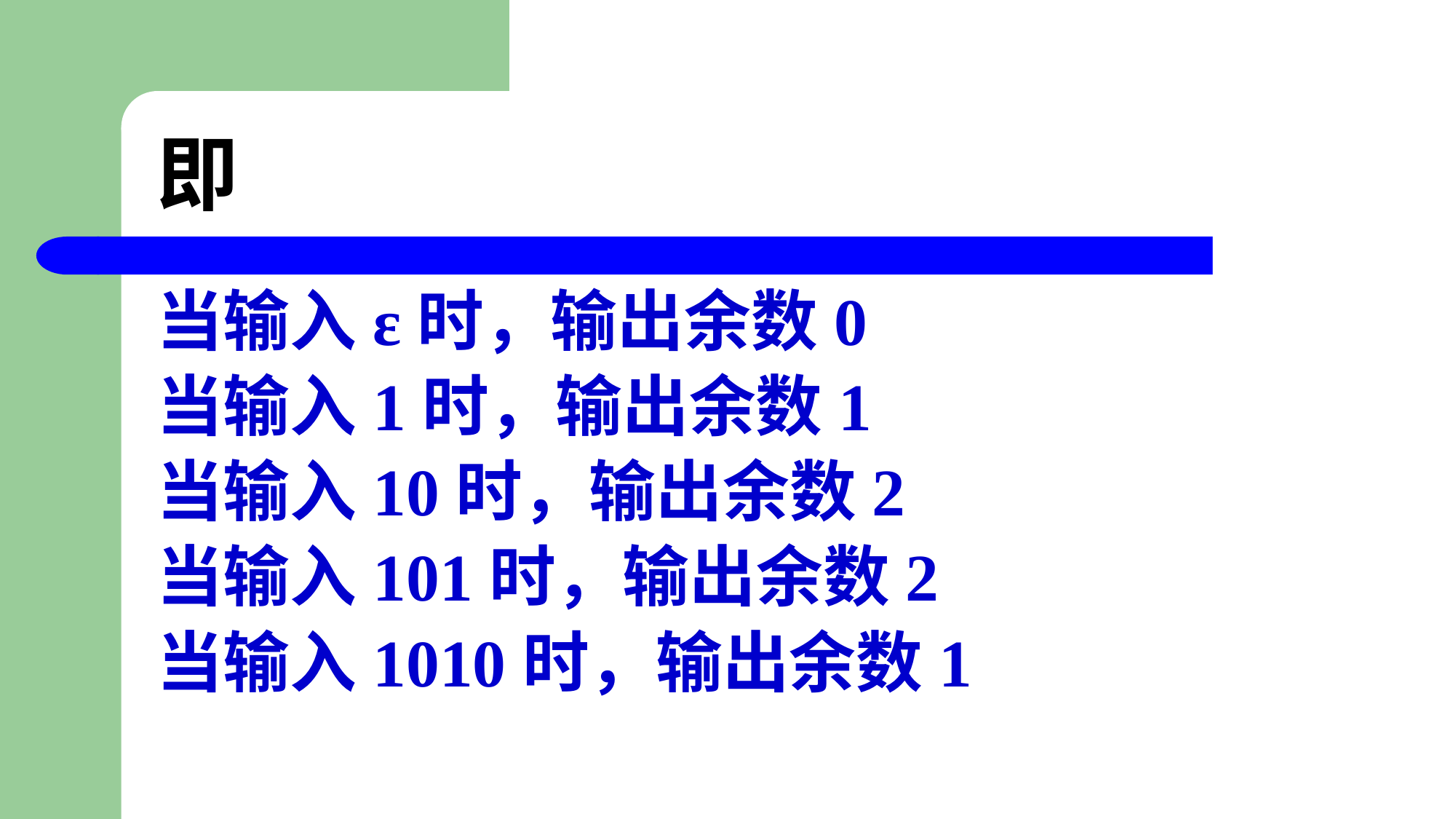

# 即
当输入ε时，输出余数0
当输入1时，输出余数1
当输入10时，输出余数2
当输入101时，输出余数2
当输入1010时，输出余数1